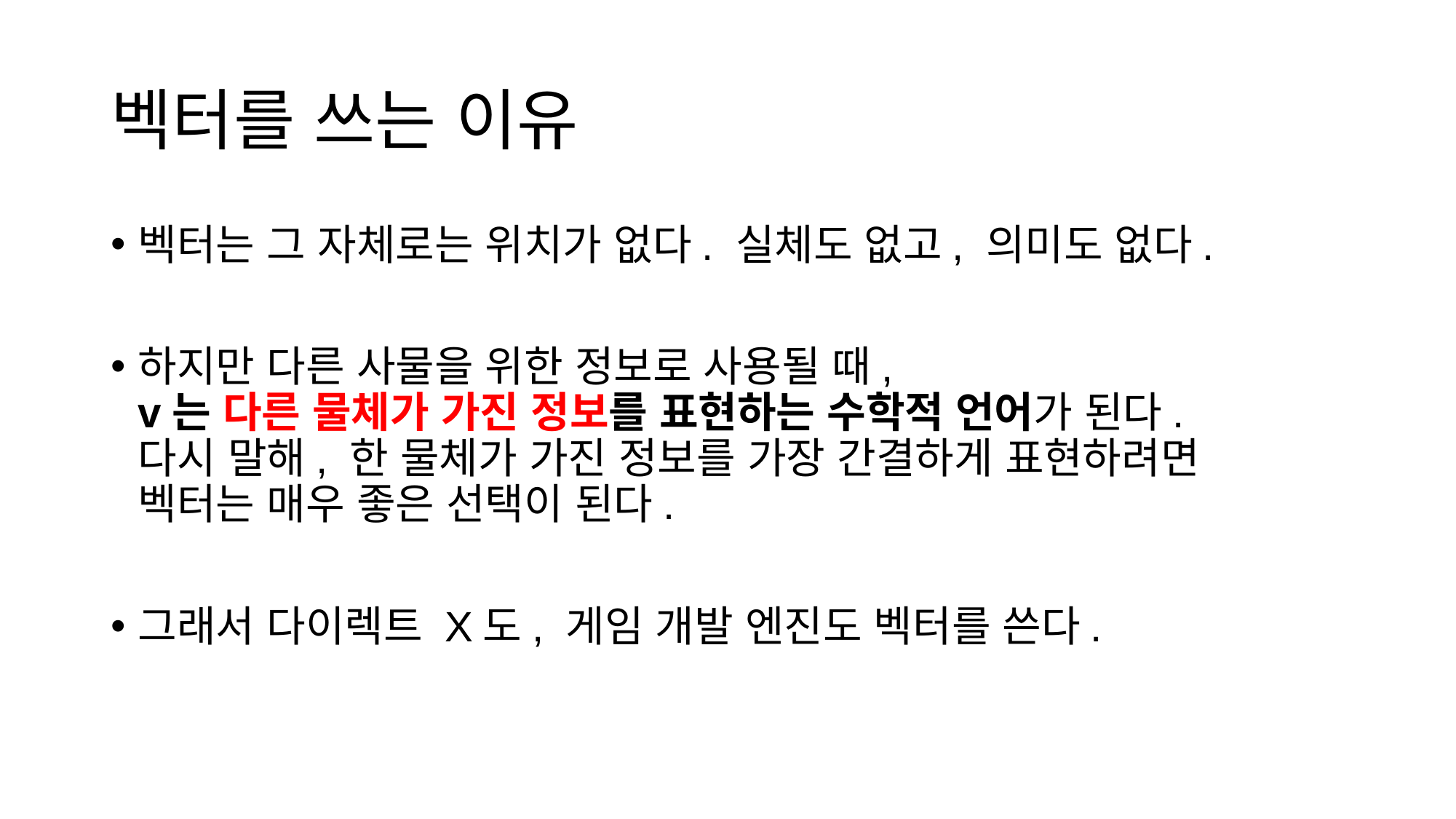

# 벡터를 쓰는 이유
벡터는 그 자체로는 위치가 없다. 실체도 없고, 의미도 없다.

하지만 다른 사물을 위한 정보로 사용될 때,
v는 다른 물체가 가진 정보를 표현하는 수학적 언어가 된다.
다시 말해, 한 물체가 가진 정보를 가장 간결하게 표현하려면
벡터는 매우 좋은 선택이 된다.

그래서 다이렉트 X도, 게임 개발 엔진도 벡터를 쓴다.